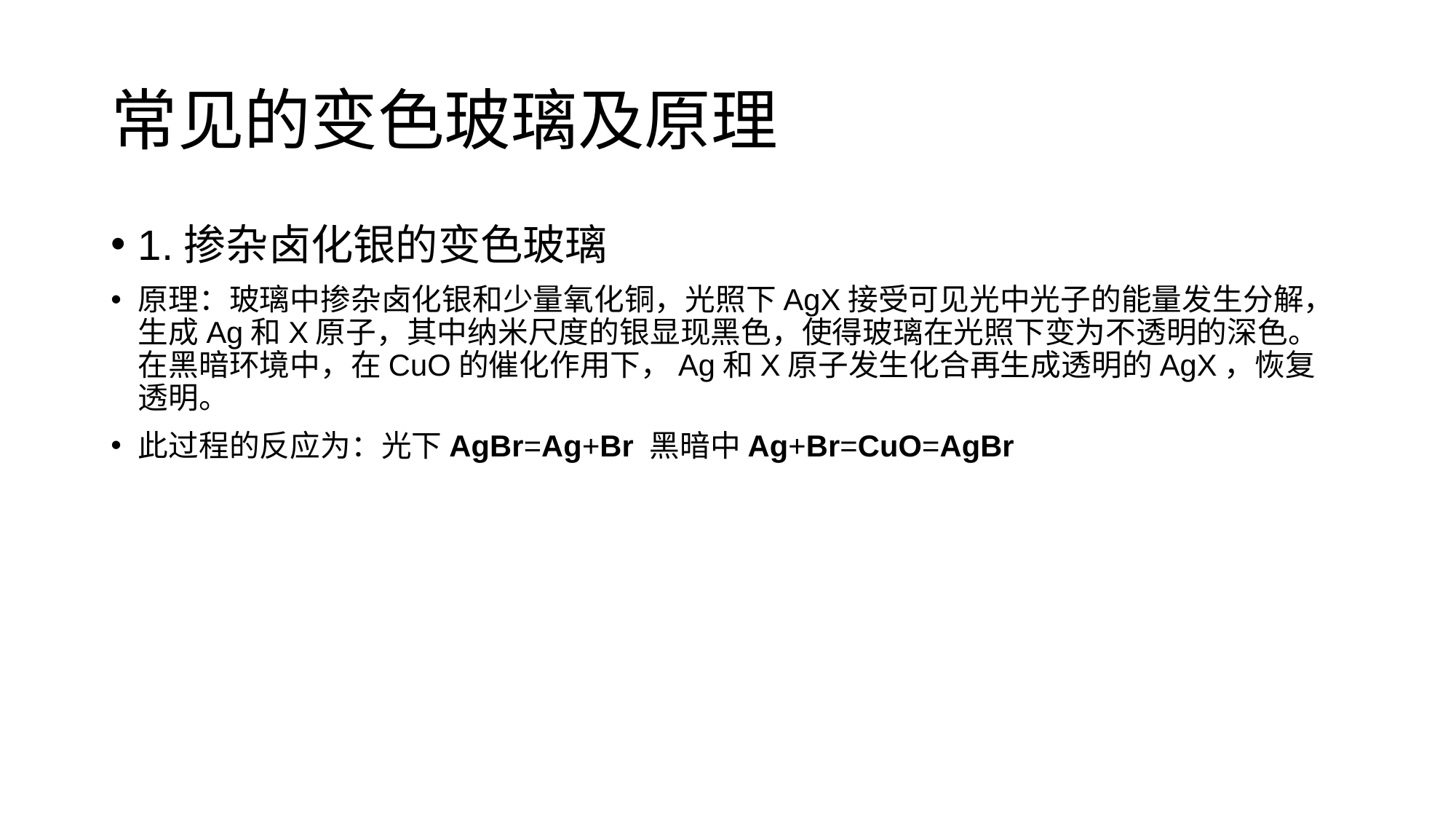

# 常见的变色玻璃及原理
1.掺杂卤化银的变色玻璃
原理：玻璃中掺杂卤化银和少量氧化铜，光照下AgX接受可见光中光子的能量发生分解，生成Ag和X原子，其中纳米尺度的银显现黑色，使得玻璃在光照下变为不透明的深色。在黑暗环境中，在CuO的催化作用下，Ag和X原子发生化合再生成透明的AgX，恢复透明。
此过程的反应为：光下AgBr=Ag+Br 黑暗中Ag+Br=CuO=AgBr